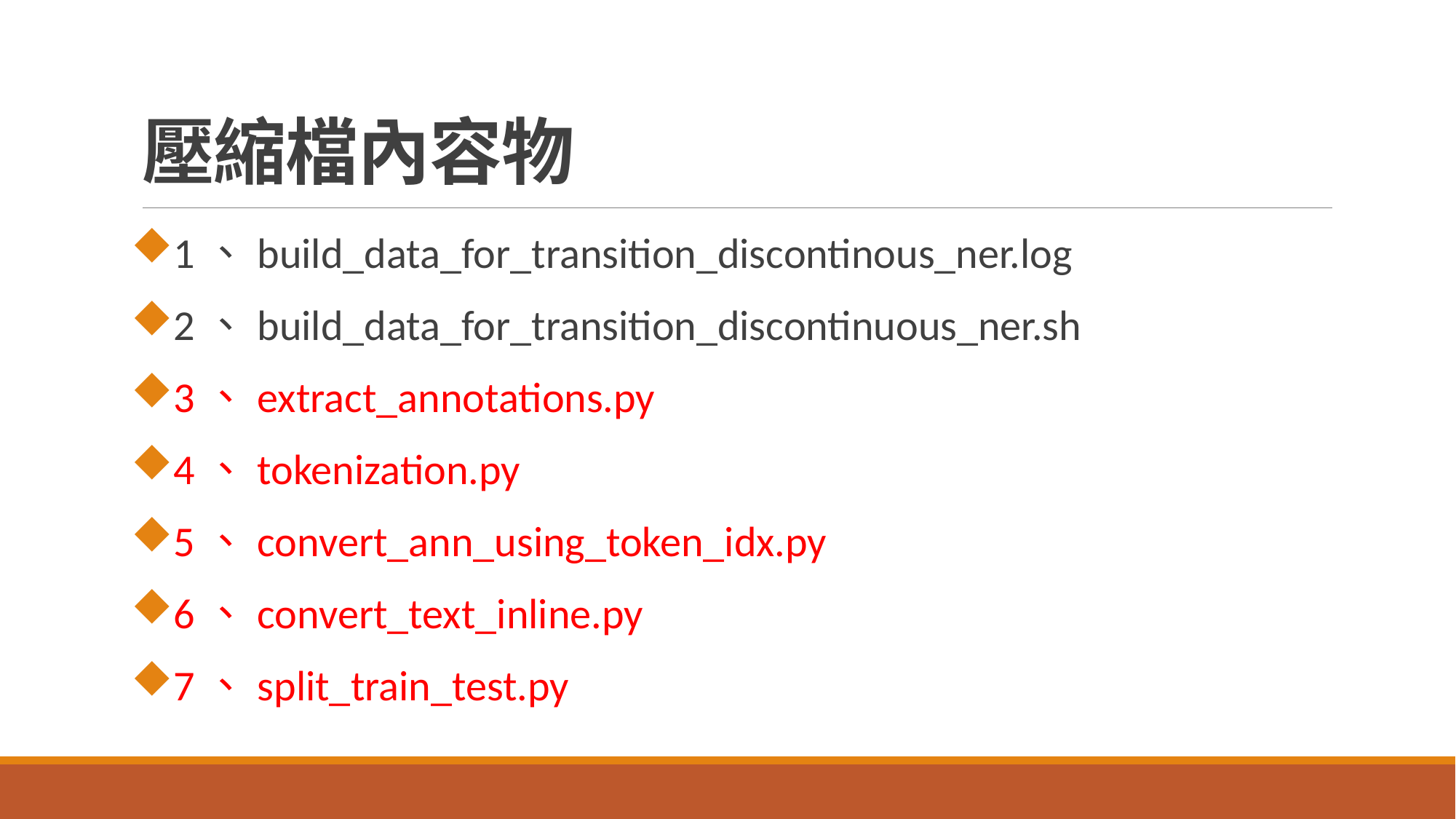

# 壓縮檔內容物
1、build_data_for_transition_discontinous_ner.log
2、build_data_for_transition_discontinuous_ner.sh
3、extract_annotations.py
4、tokenization.py
5、convert_ann_using_token_idx.py
6、convert_text_inline.py
7、split_train_test.py